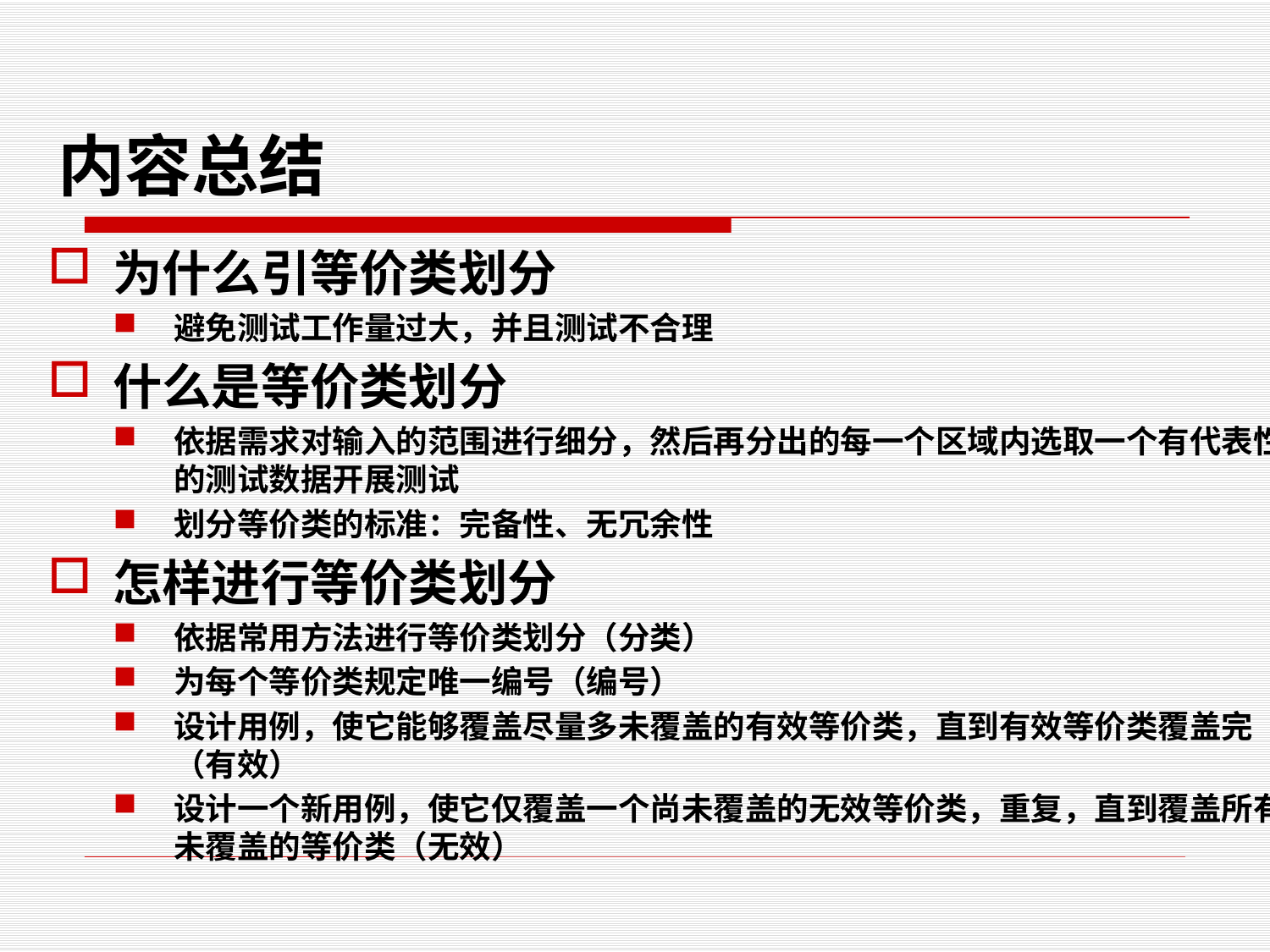

# 内容总结
为什么引等价类划分
避免测试工作量过大，并且测试不合理
什么是等价类划分
依据需求对输入的范围进行细分，然后再分出的每一个区域内选取一个有代表性的测试数据开展测试
划分等价类的标准：完备性、无冗余性
怎样进行等价类划分
依据常用方法进行等价类划分（分类）
为每个等价类规定唯一编号（编号）
设计用例，使它能够覆盖尽量多未覆盖的有效等价类，直到有效等价类覆盖完（有效）
设计一个新用例，使它仅覆盖一个尚未覆盖的无效等价类，重复，直到覆盖所有未覆盖的等价类（无效）